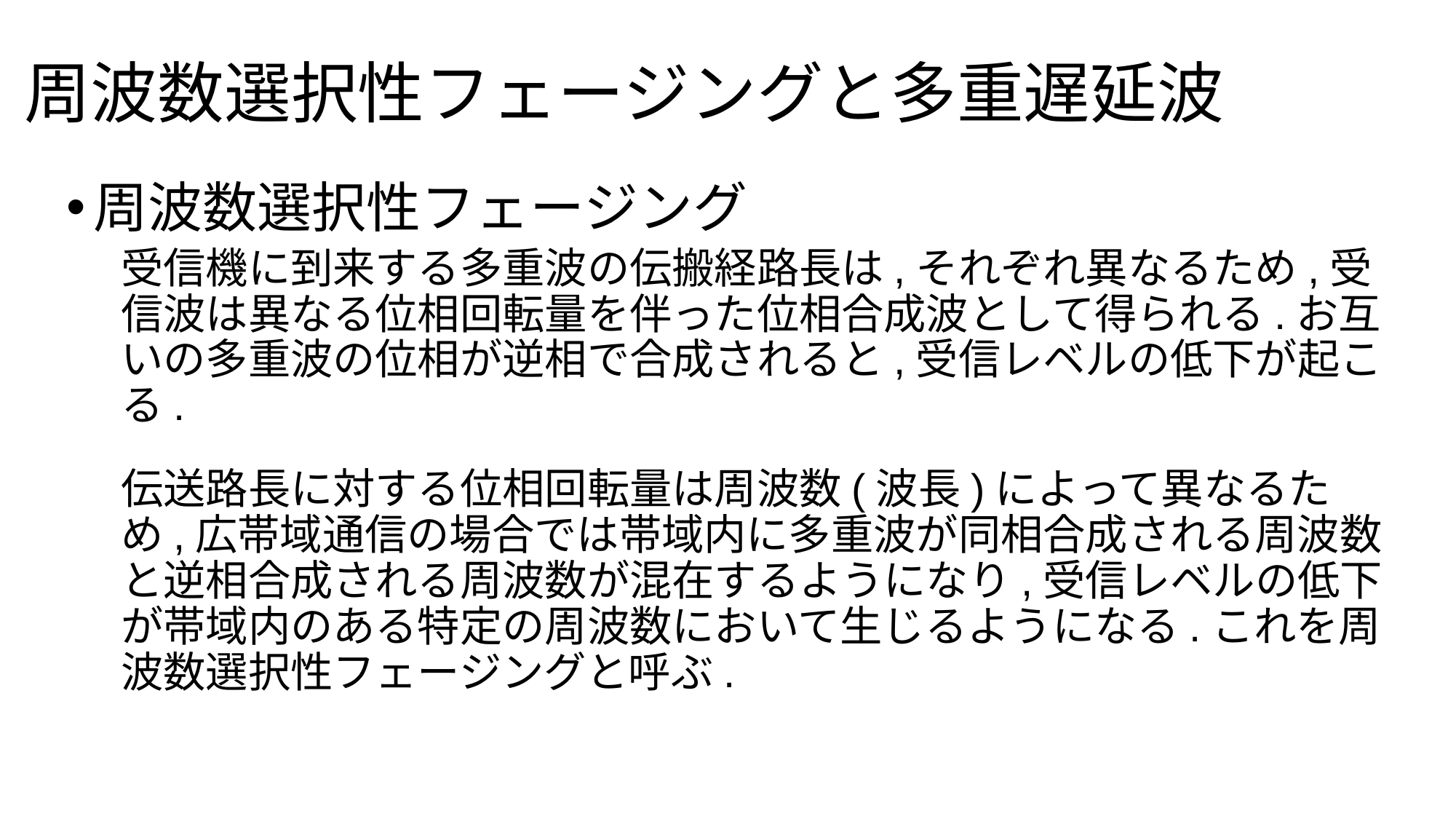

# 周波数選択性フェージングと多重遅延波
周波数選択性フェージング
受信機に到来する多重波の伝搬経路長は,それぞれ異なるため,受信波は異なる位相回転量を伴った位相合成波として得られる.お互いの多重波の位相が逆相で合成されると,受信レベルの低下が起こる.

伝送路長に対する位相回転量は周波数(波長)によって異なるため,広帯域通信の場合では帯域内に多重波が同相合成される周波数と逆相合成される周波数が混在するようになり,受信レベルの低下が帯域内のある特定の周波数において生じるようになる.これを周波数選択性フェージングと呼ぶ.